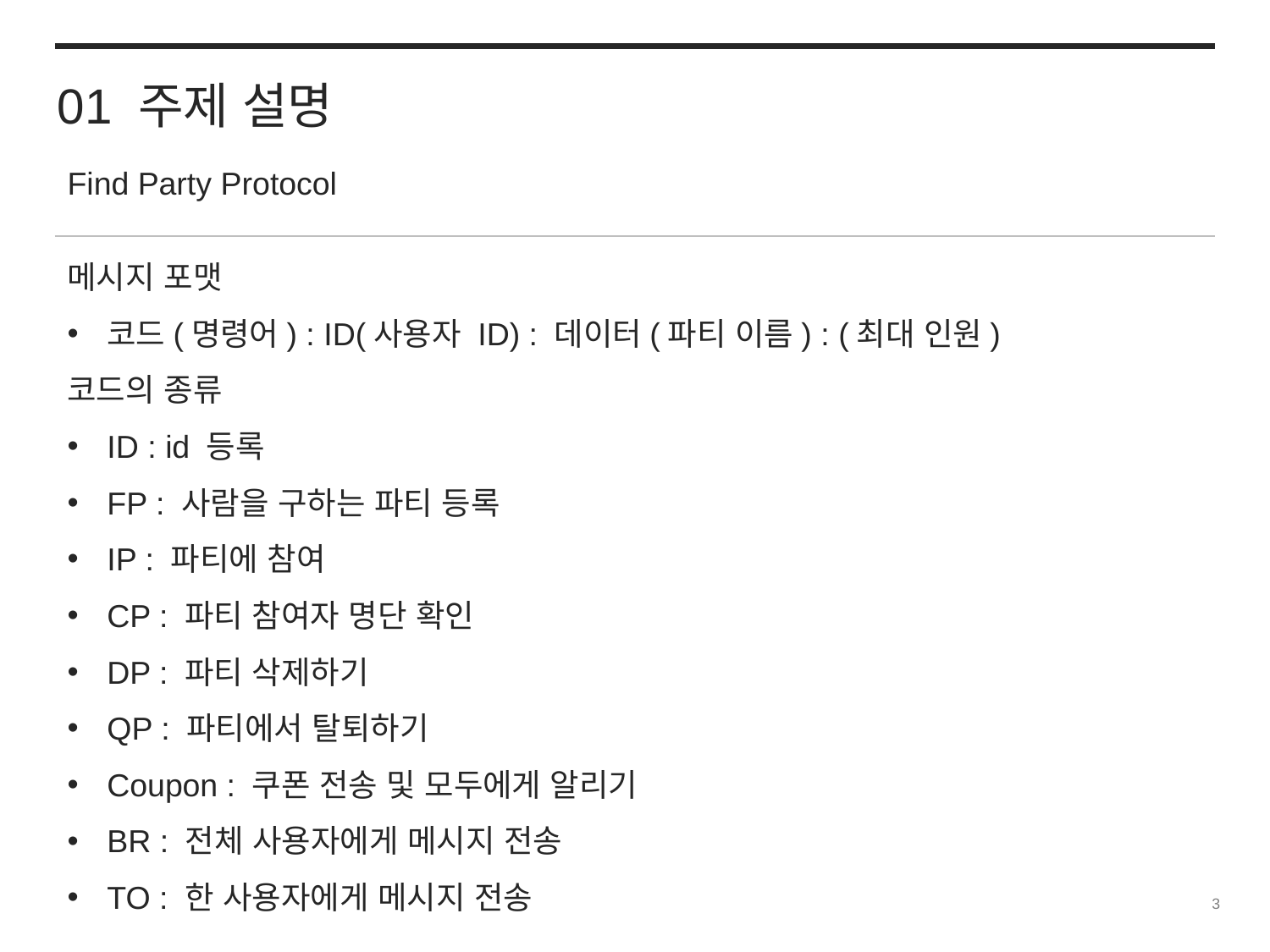

01 주제 설명
Find Party Protocol
메시지 포맷

코드(명령어) : ID(사용자 ID) : 데이터(파티 이름) : (최대 인원)

코드의 종류

ID : id 등록

FP : 사람을 구하는 파티 등록

IP : 파티에 참여

CP : 파티 참여자 명단 확인

DP : 파티 삭제하기

QP : 파티에서 탈퇴하기

Coupon : 쿠폰 전송 및 모두에게 알리기

BR : 전체 사용자에게 메시지 전송

TO : 한 사용자에게 메시지 전송